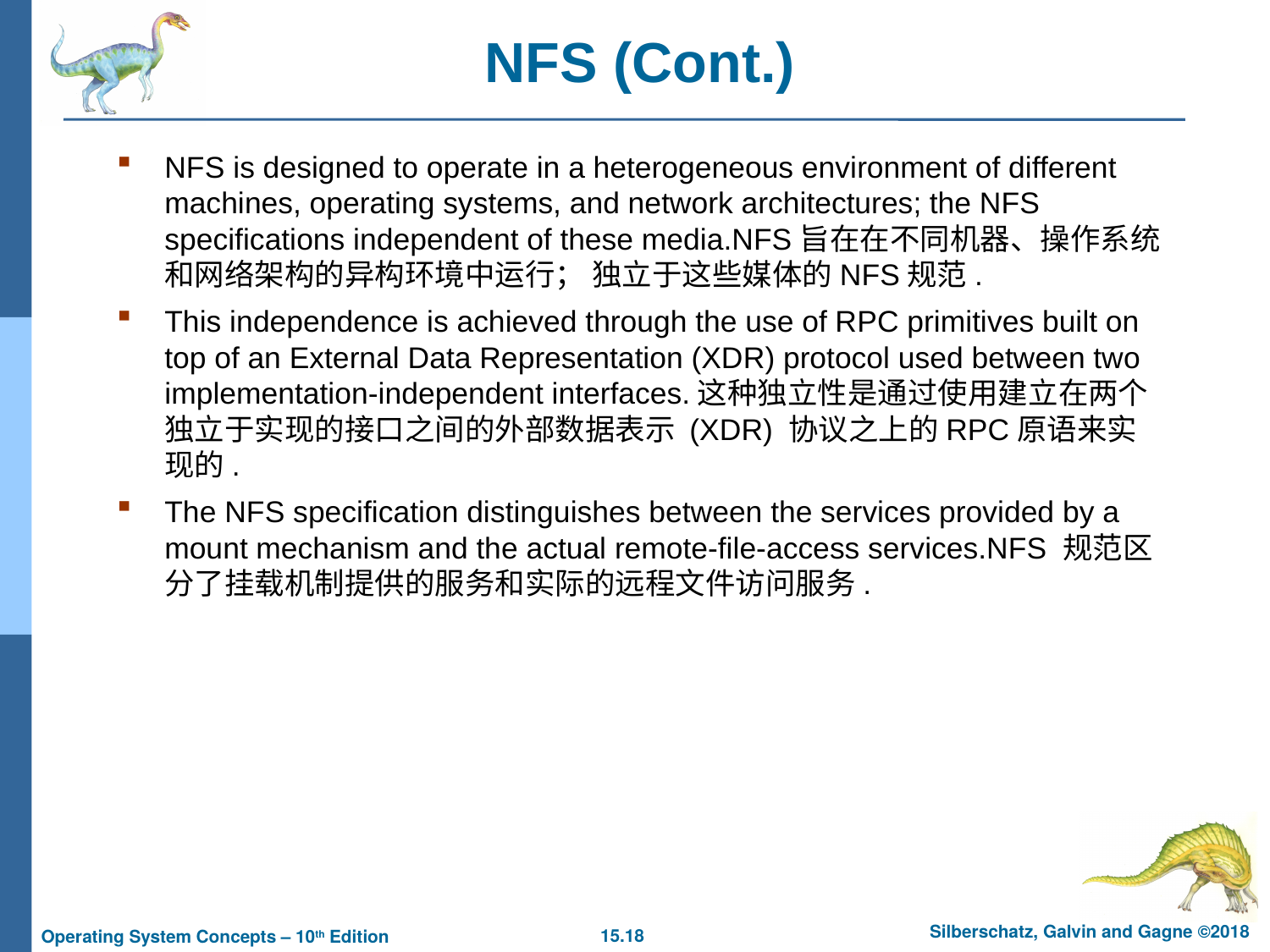

# NFS (Cont.)
NFS is designed to operate in a heterogeneous environment of different machines, operating systems, and network architectures; the NFS specifications independent of these media.NFS旨在在不同机器、操作系统和网络架构的异构环境中运行； 独立于这些媒体的NFS规范.
This independence is achieved through the use of RPC primitives built on top of an External Data Representation (XDR) protocol used between two implementation-independent interfaces.这种独立性是通过使用建立在两个独立于实现的接口之间的外部数据表示 (XDR) 协议之上的RPC原语来实现的.
The NFS specification distinguishes between the services provided by a mount mechanism and the actual remote-file-access services.NFS 规范区分了挂载机制提供的服务和实际的远程文件访问服务.